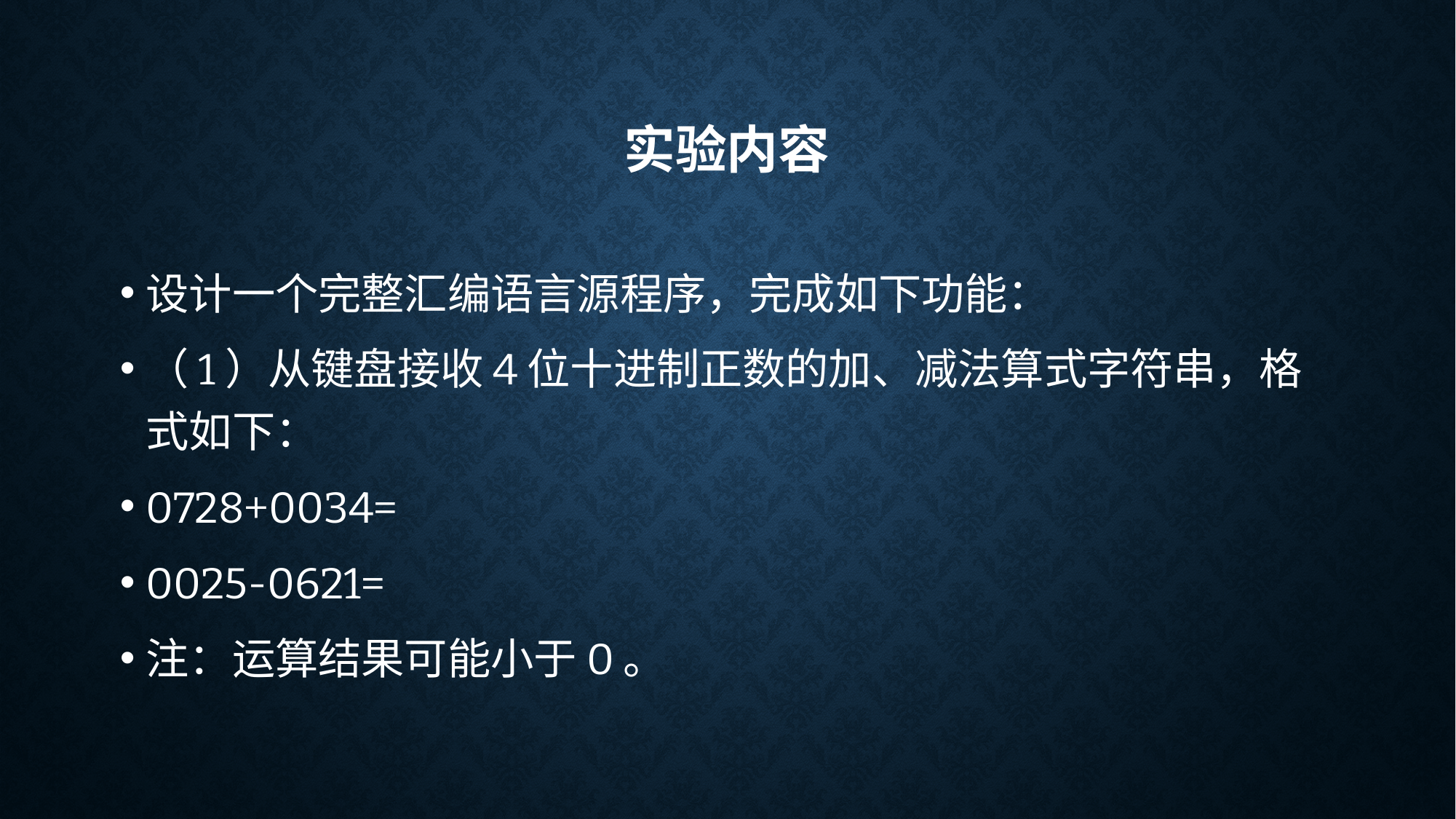

# 实验内容
设计一个完整汇编语言源程序，完成如下功能：
（1）从键盘接收4位十进制正数的加、减法算式字符串，格式如下：
0728+0034=
0025-0621=
注：运算结果可能小于0。